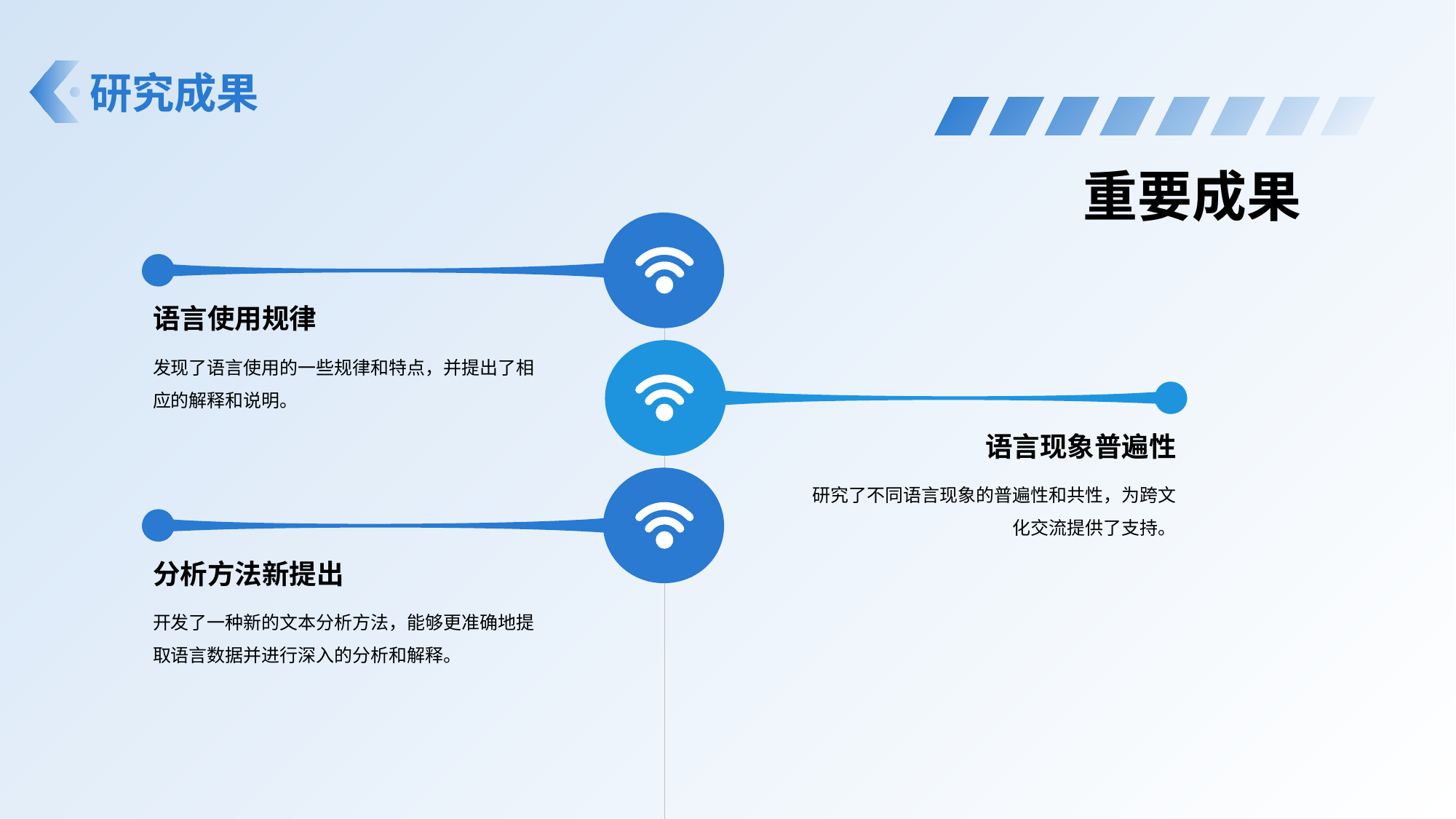

# 研究成果
重要成果

语言使用规律
发现了语言使用的一些规律和特点，并提出了相应的解释和说明。

语言现象普遍性
研究了不同语言现象的普遍性和共性，为跨文化交流提供了支持。

分析方法新提出
开发了一种新的文本分析方法，能够更准确地提取语言数据并进行深入的分析和解释。